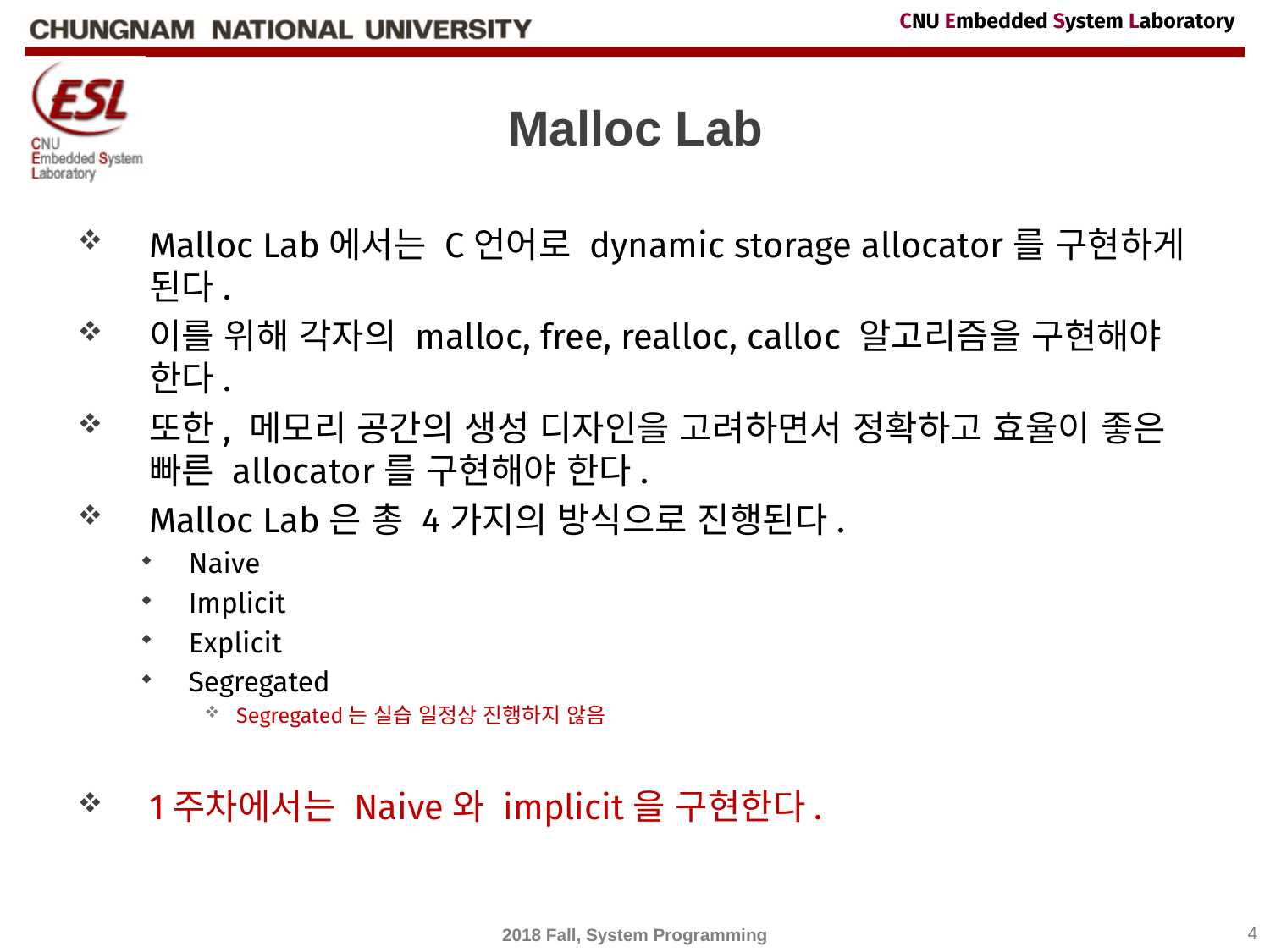

# Malloc Lab
Malloc Lab에서는 C언어로 dynamic storage allocator를 구현하게 된다.
이를 위해 각자의 malloc, free, realloc, calloc 알고리즘을 구현해야 한다.
또한, 메모리 공간의 생성 디자인을 고려하면서 정확하고 효율이 좋은 빠른 allocator를 구현해야 한다.
Malloc Lab은 총 4가지의 방식으로 진행된다.
Naive
Implicit
Explicit
Segregated
Segregated는 실습 일정상 진행하지 않음

1주차에서는 Naive와 implicit을 구현한다.
2018 Fall, System Programming
4